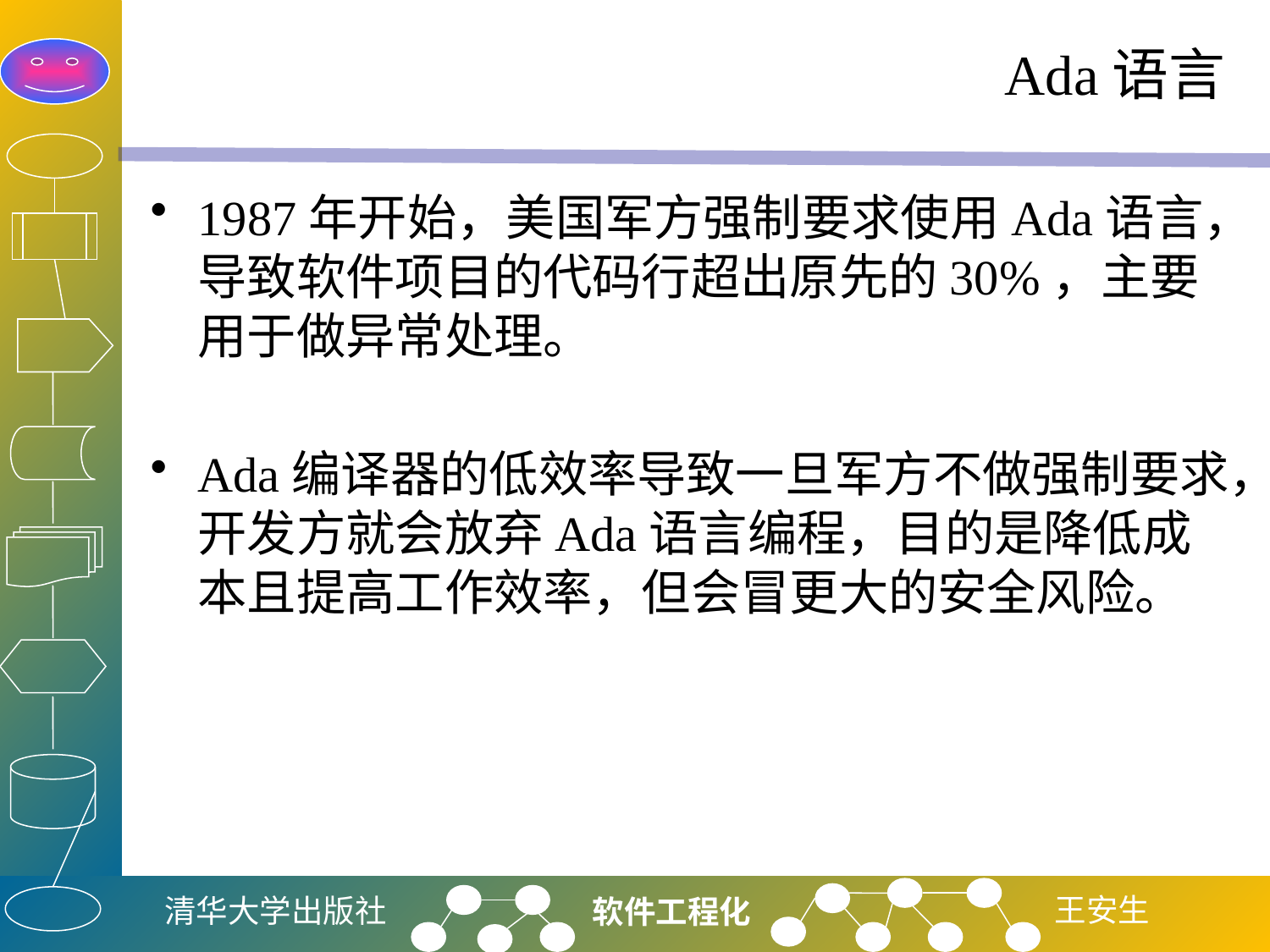

# Ada语言
1987年开始，美国军方强制要求使用Ada语言，导致软件项目的代码行超出原先的30%，主要用于做异常处理。

Ada编译器的低效率导致一旦军方不做强制要求，开发方就会放弃Ada语言编程，目的是降低成本且提高工作效率，但会冒更大的安全风险。